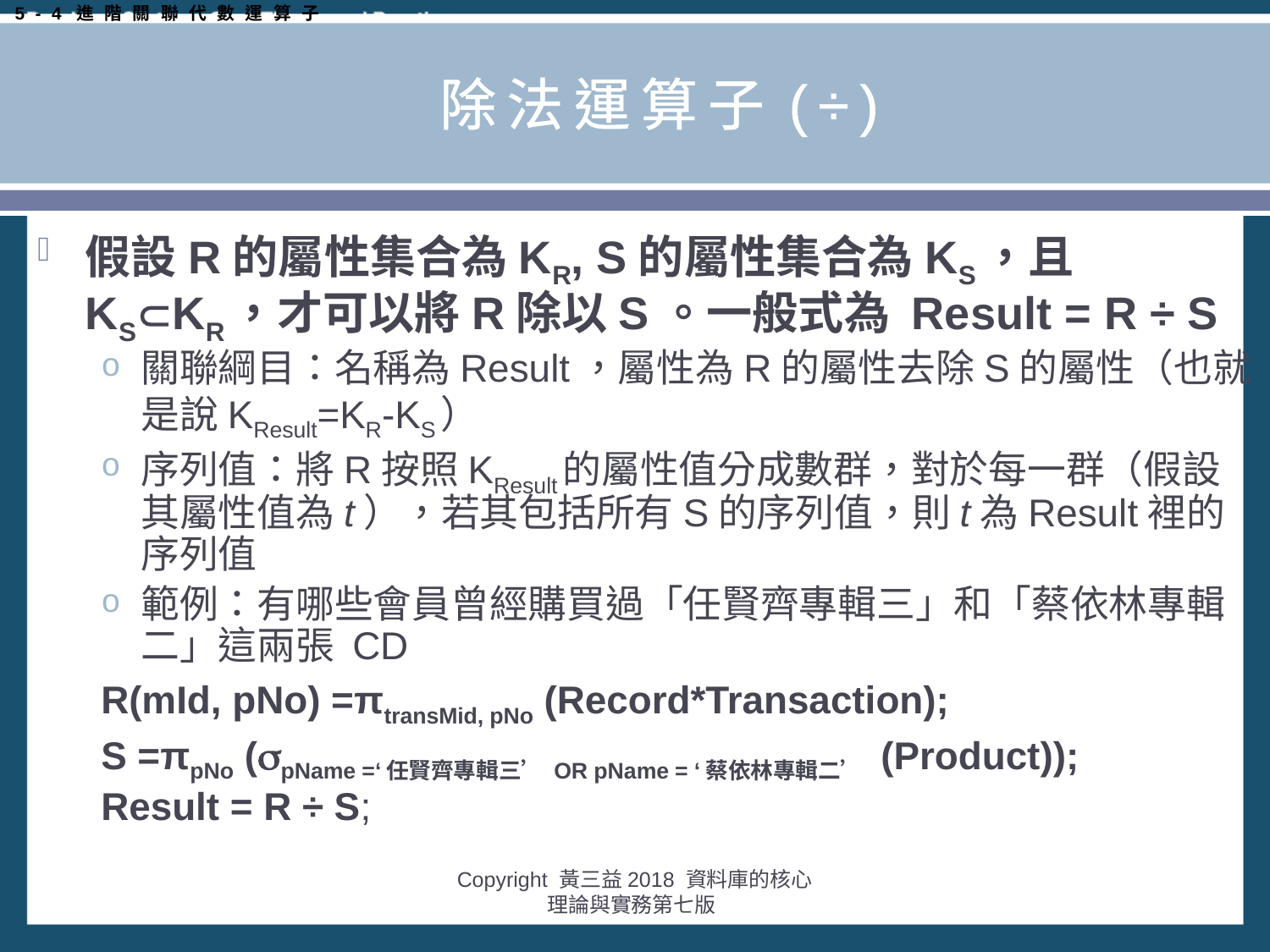

5-4進階關聯代數運算子
# 除法運算子(÷)
假設R的屬性集合為KR, S的屬性集合為KS，且KS⊂KR，才可以將R除以S。一般式為 Result = R ÷ S
關聯綱目：名稱為Result，屬性為R的屬性去除S的屬性（也就是說KResult=KR-KS）
序列值：將R按照KResult的屬性值分成數群，對於每一群（假設其屬性值為t），若其包括所有S的序列值，則t為Result裡的序列值
範例：有哪些會員曾經購買過「任賢齊專輯三」和「蔡依林專輯二」這兩張 CD
R(mId, pNo) =πtransMid, pNo (Record*Transaction);
S =πpNo (σpName =‘任賢齊專輯三’ OR pName = ‘蔡依林專輯二’ (Product));
Result = R ÷ S;

Copyright 黃三益2018 資料庫的核心理論與實務第七版